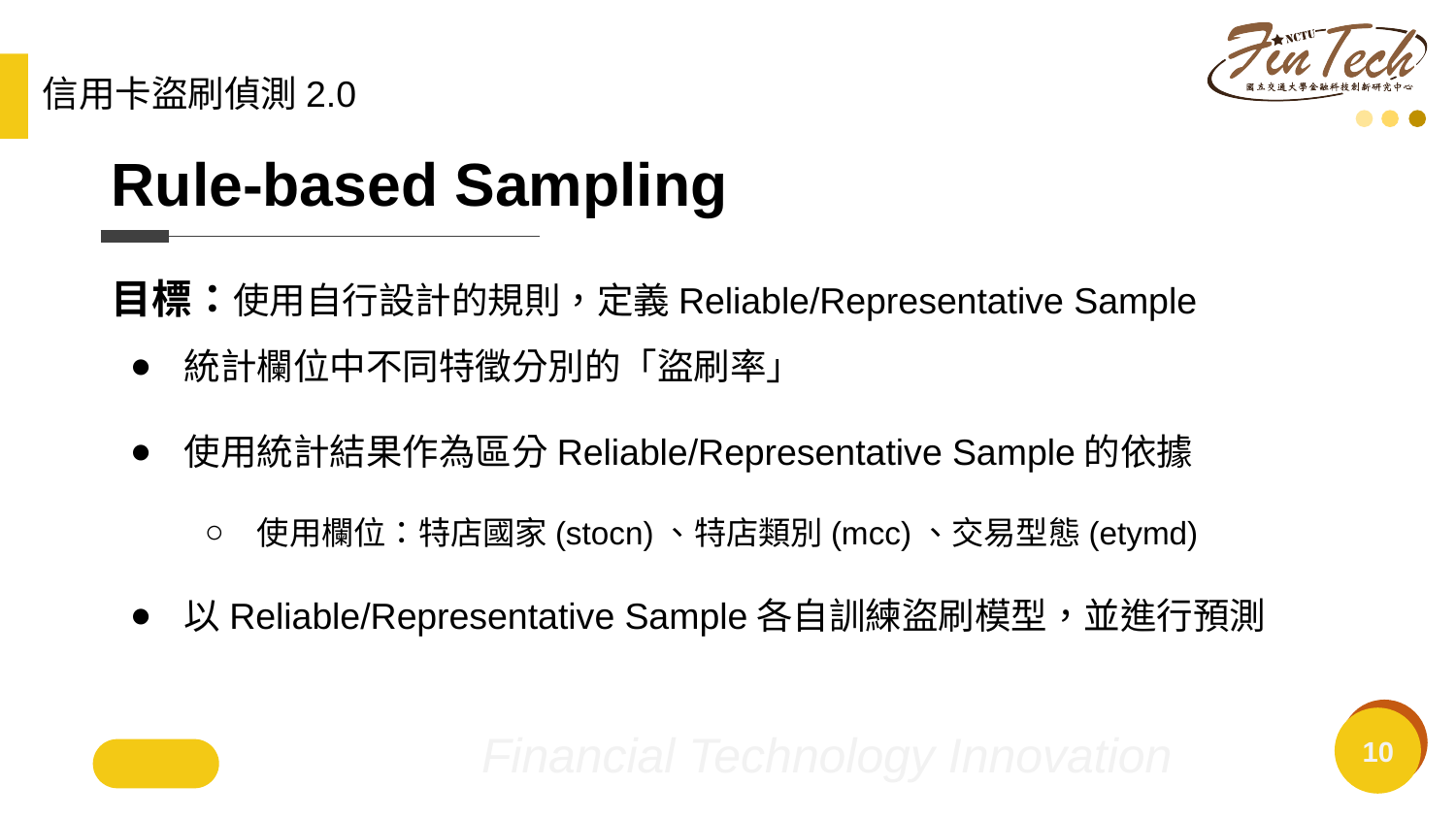

信用卡盜刷偵測2.0
# Rule-based Sampling
目標：使用自行設計的規則，定義Reliable/Representative Sample
統計欄位中不同特徵分別的「盜刷率」
使用統計結果作為區分Reliable/Representative Sample的依據
使用欄位：特店國家(stocn)、特店類別(mcc)、交易型態(etymd)
以Reliable/Representative Sample各自訓練盜刷模型，並進行預測
10